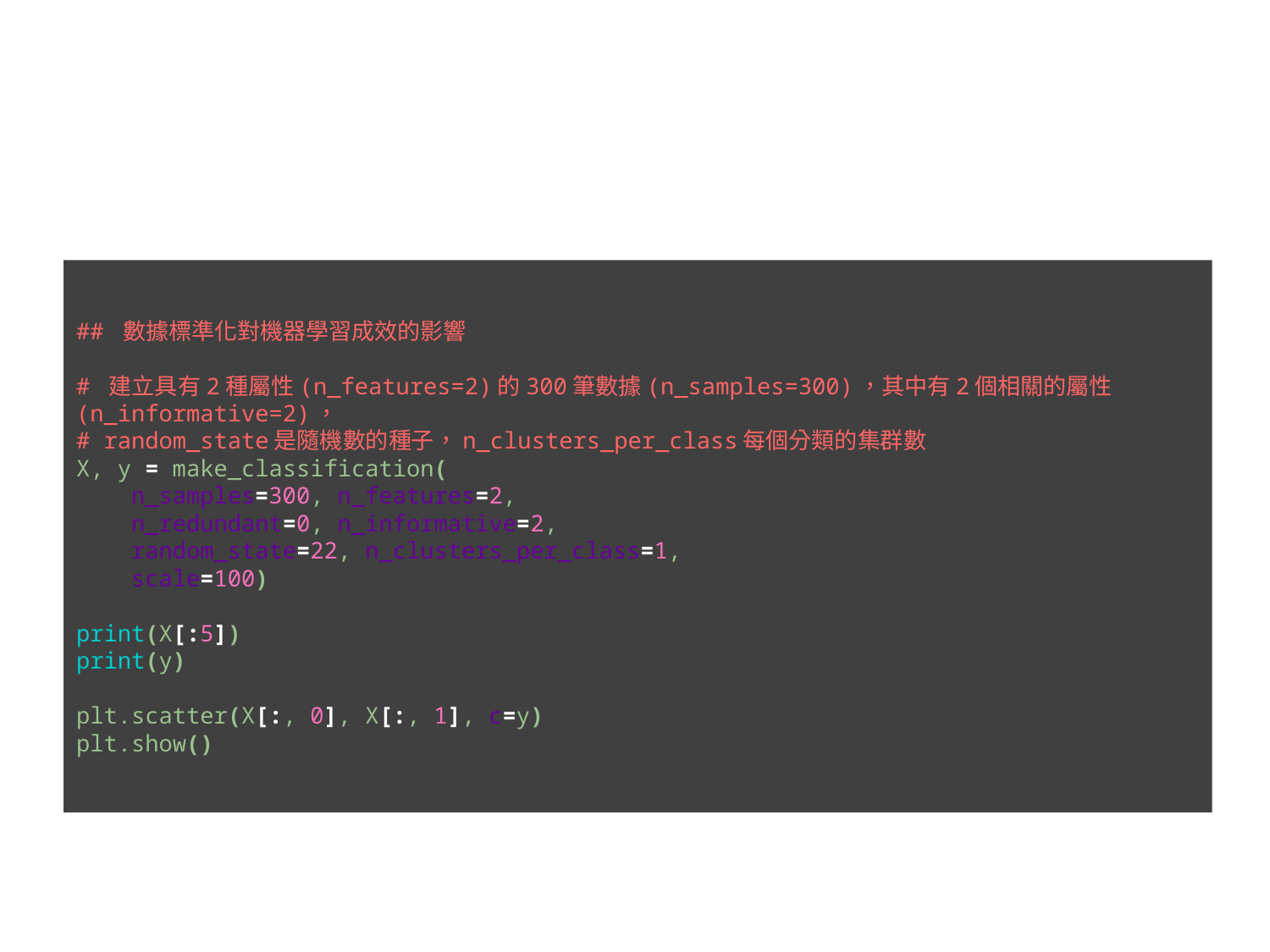

## 數據標準化對機器學習成效的影響 # 建立具有2種屬性(n_features=2)的300筆數據(n_samples=300)，其中有2個相關的屬性(n_informative=2)， # random_state是隨機數的種子，n_clusters_per_class每個分類的集群數 X, y = make_classification( n_samples=300, n_features=2, n_redundant=0, n_informative=2, random_state=22, n_clusters_per_class=1, scale=100) print(X[:5]) print(y) plt.scatter(X[:, 0], X[:, 1], c=y) plt.show()